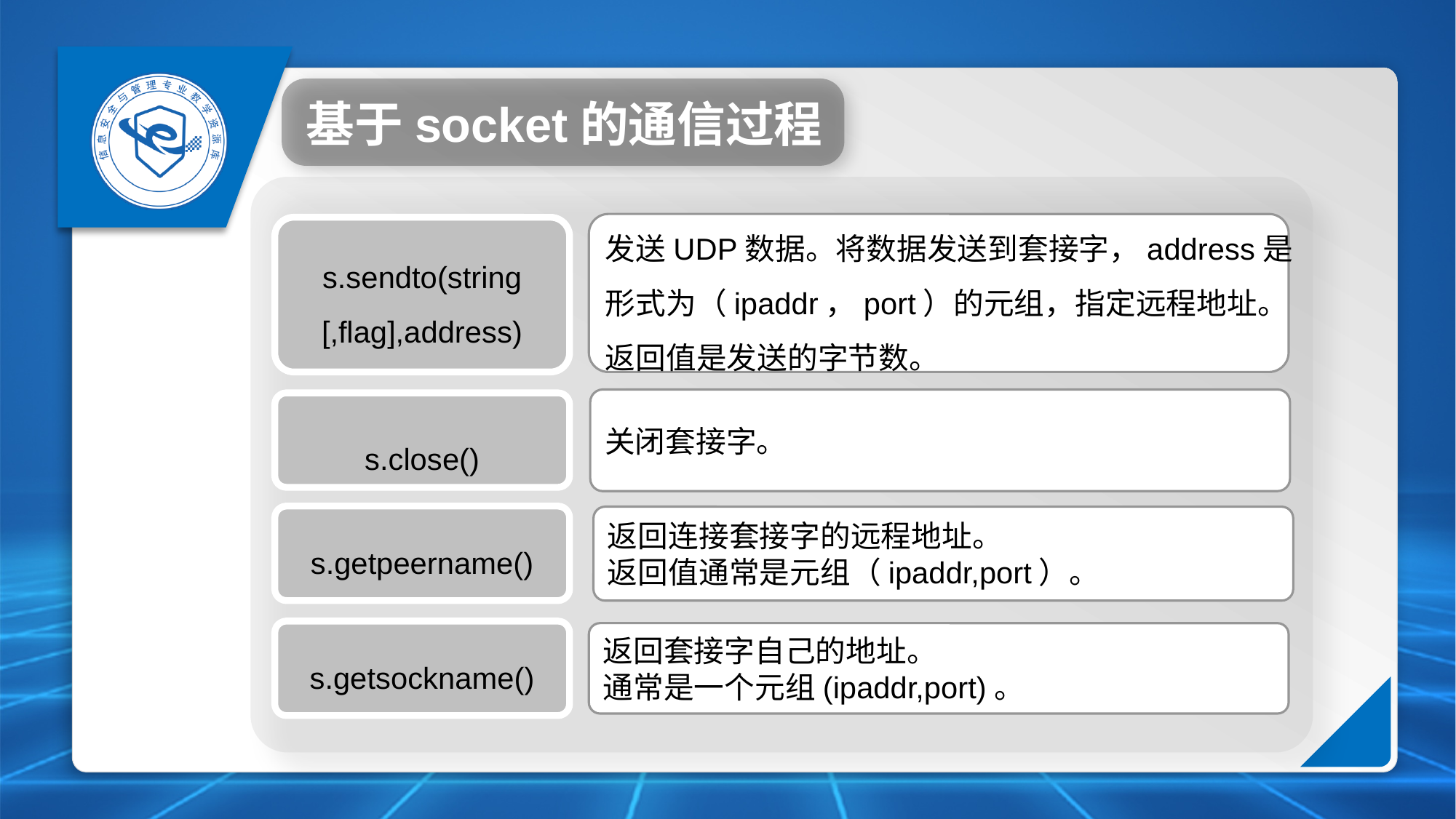

基于socket的通信过程

发送UDP数据。将数据发送到套接字，address是
形式为（ipaddr，port）的元组，指定远程地址。
返回值是发送的字节数。
s.sendto(string
[,flag],address)
关闭套接字。
s.close()
s.getpeername()
返回连接套接字的远程地址。
返回值通常是元组（ipaddr,port）。
s.getsockname()
返回套接字自己的地址。
通常是一个元组(ipaddr,port)。